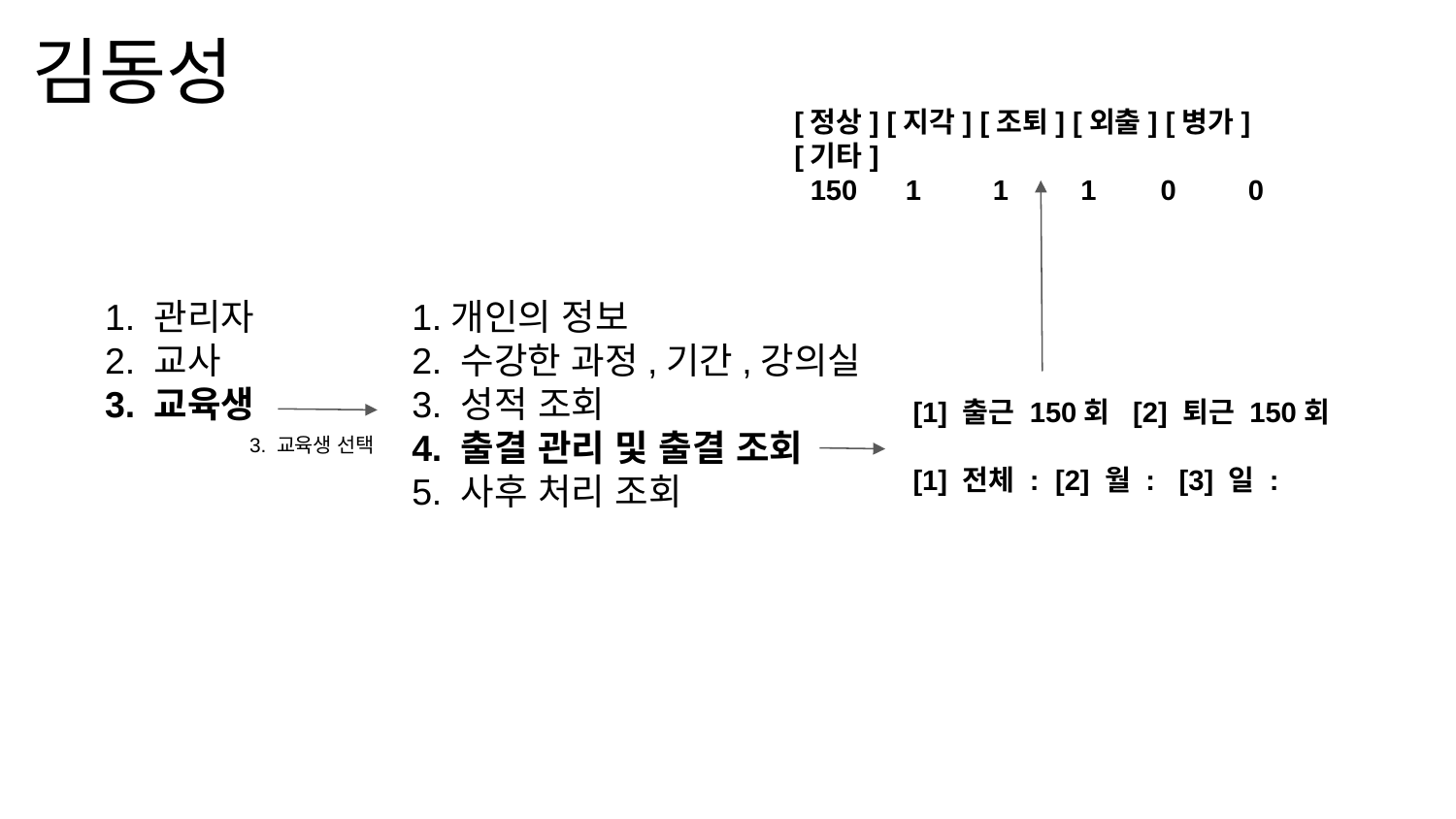

# 김동성
[정상] [지각] [조퇴] [외출] [병가] [기타]
  150      1         1         1        0         0
1. 관리자
2. 교사
3. 교육생

1.개인의 정보
2. 수강한 과정,기간,강의실
3. 성적 조회
4. 출결 관리 및 출결 조회
5. 사후 처리 조회

[1] 출근 150회  [2] 퇴근 150회

[1] 전체 :  [2] 월 :   [3] 일 :
3. 교육생 선택